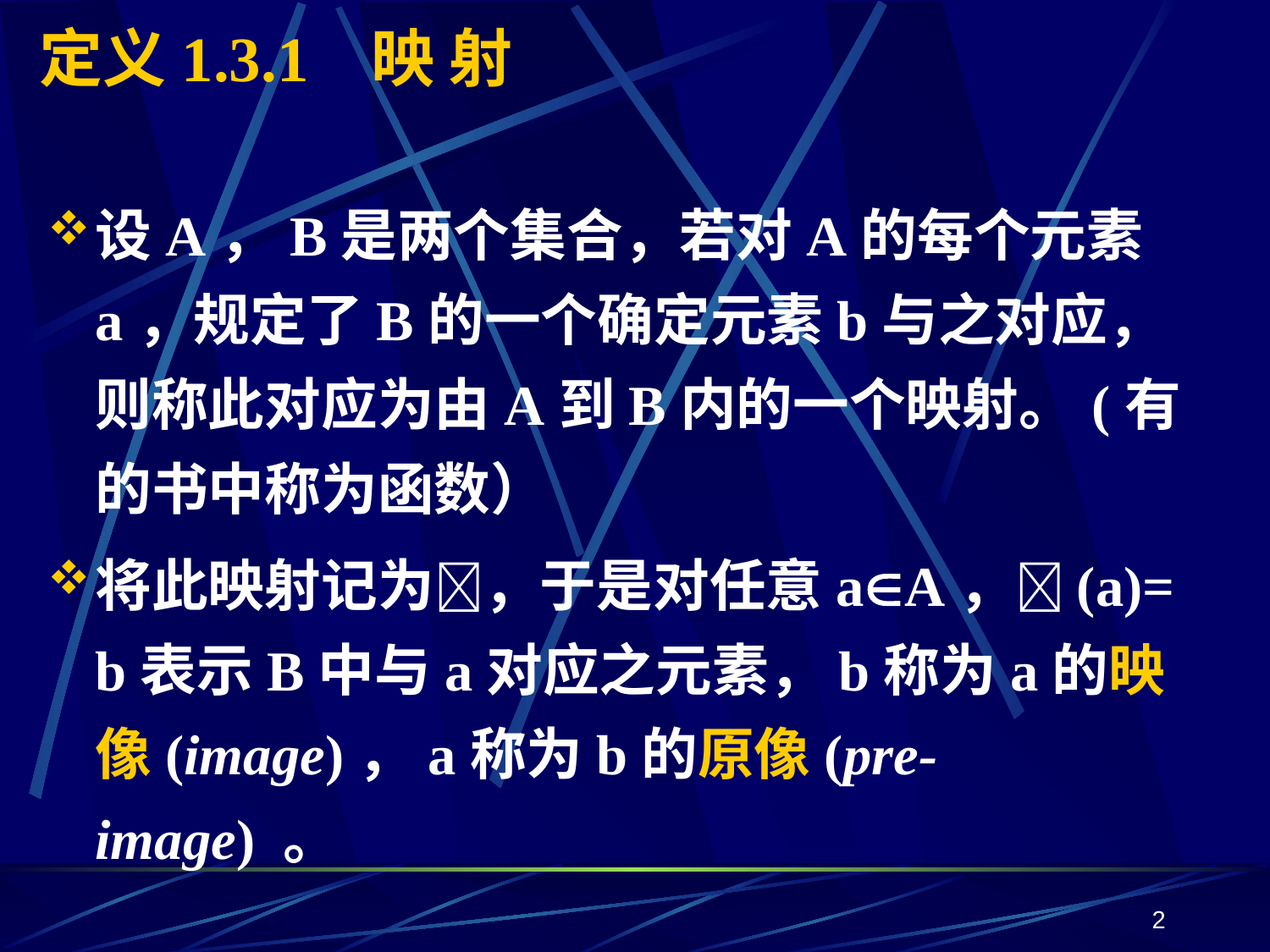

# 定义1.3.1   映 射
设A，B是两个集合，若对A的每个元素a，规定了B的一个确定元素b与之对应，则称此对应为由A到B内的一个映射。 (有的书中称为函数）
将此映射记为σ，于是对任意a∈A，σ(a)= b表示B中与a对应之元素，b称为a的映像(image)，a称为b的原像(pre-image) 。

2